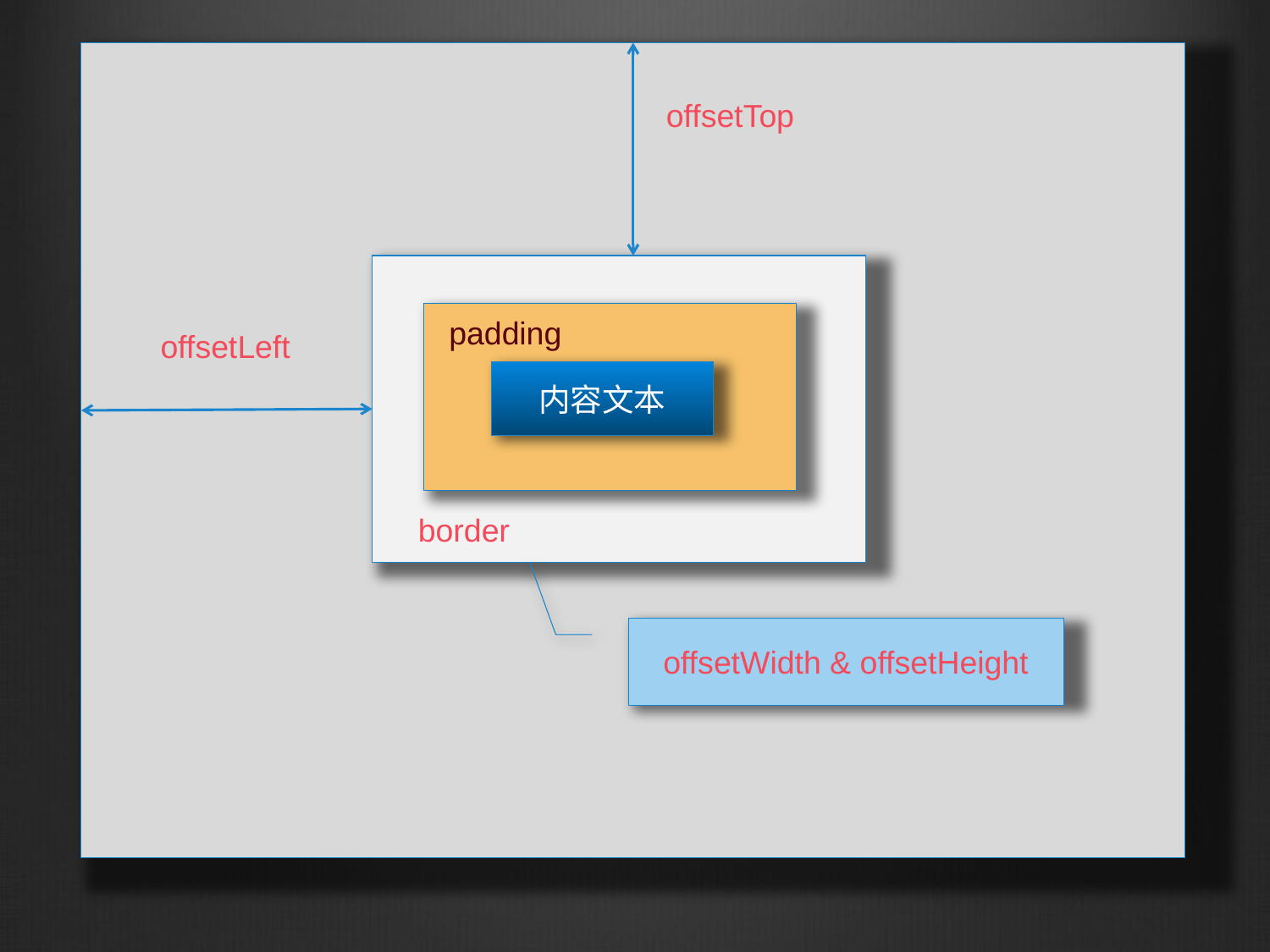

offsetTop

border

padding
offsetLeft

内容文本
offsetWidth & offsetHeight